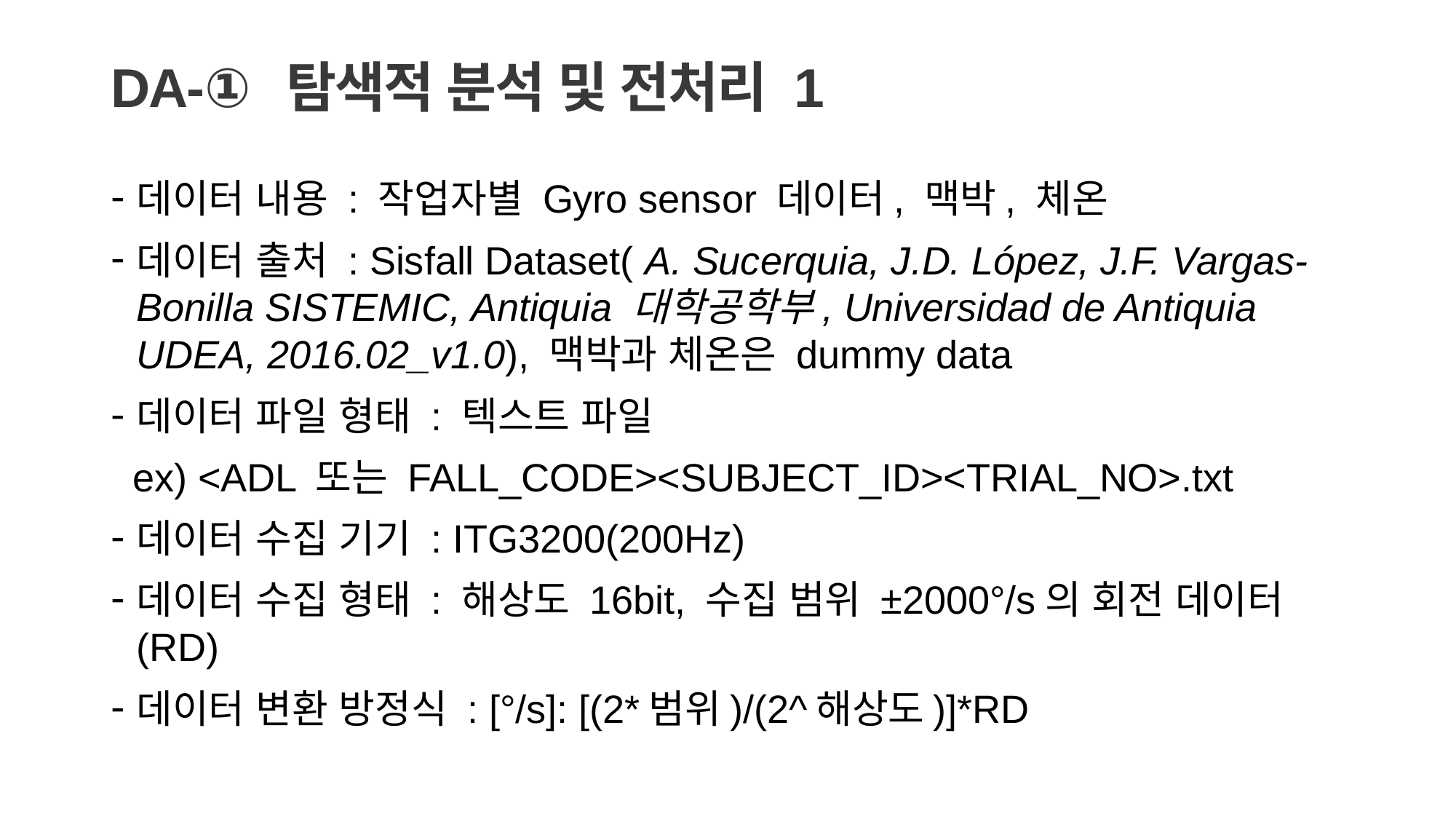

# DA-① 탐색적 분석 및 전처리 1
데이터 내용 : 작업자별 Gyro sensor 데이터, 맥박, 체온
데이터 출처 : Sisfall Dataset( A. Sucerquia, J.D. López, J.F. Vargas-Bonilla SISTEMIC, Antiquia 대학공학부, Universidad de Antiquia UDEA, 2016.02_v1.0), 맥박과 체온은 dummy data
데이터 파일 형태 : 텍스트 파일
  ex) <ADL 또는 FALL_CODE><SUBJECT_ID><TRIAL_NO>.txt
데이터 수집 기기 : ITG3200(200Hz)
데이터 수집 형태 : 해상도 16bit, 수집 범위 ±2000°/s의 회전 데이터(RD)
데이터 변환 방정식 : [°/s]: [(2*범위)/(2^해상도)]*RD